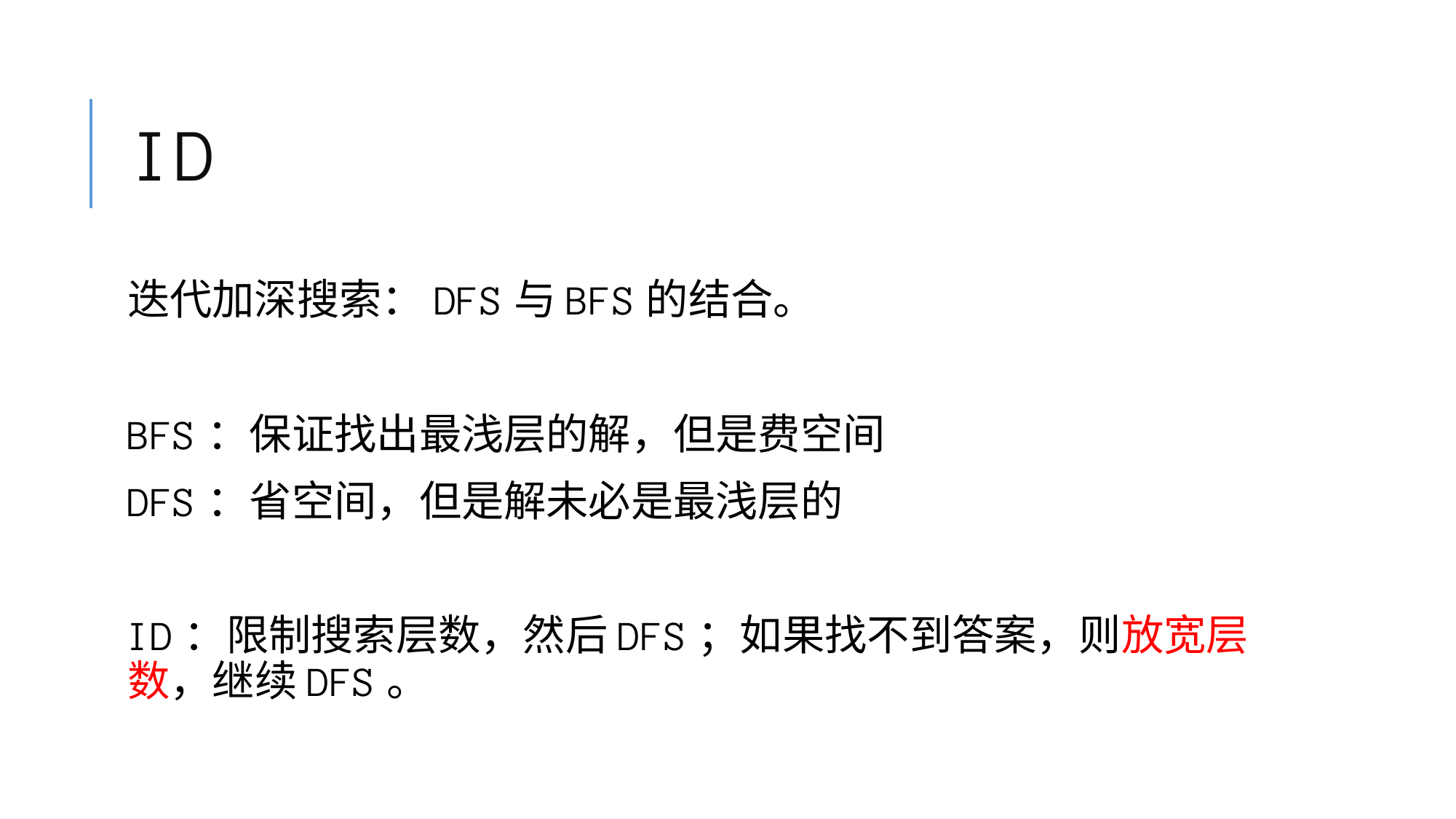

# ID
迭代加深搜索：DFS与BFS的结合。

BFS：保证找出最浅层的解，但是费空间
DFS：省空间，但是解未必是最浅层的

ID：限制搜索层数，然后DFS；如果找不到答案，则放宽层数，继续DFS。